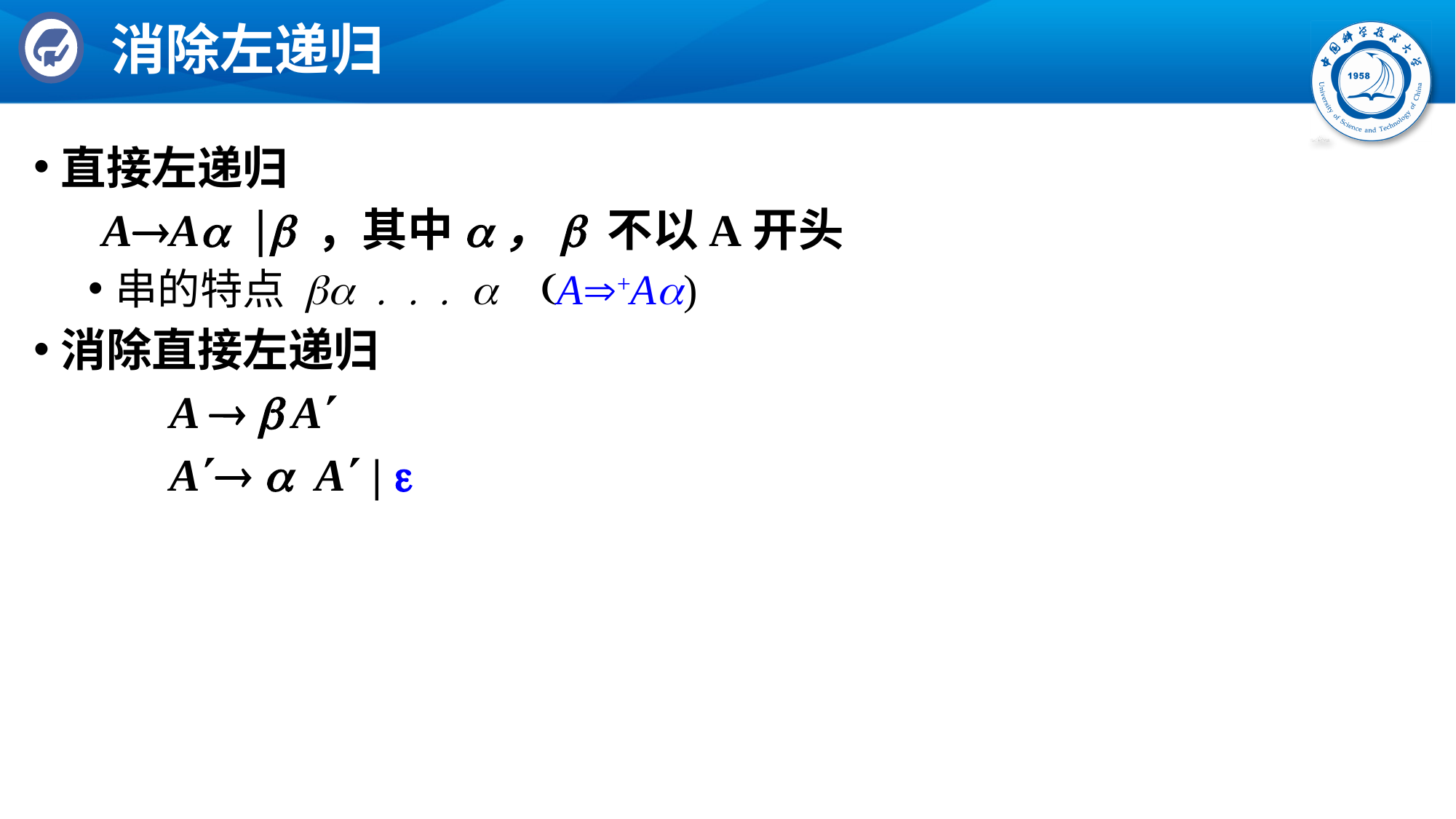

# 消除左递归
直接左递归
      A→Aα |β ，其中α，β 不以A开头
串的特点 βα . . . α  (A⇒+Aα)
消除直接左递归
		A → β A′
		A′→ α A′ | ε